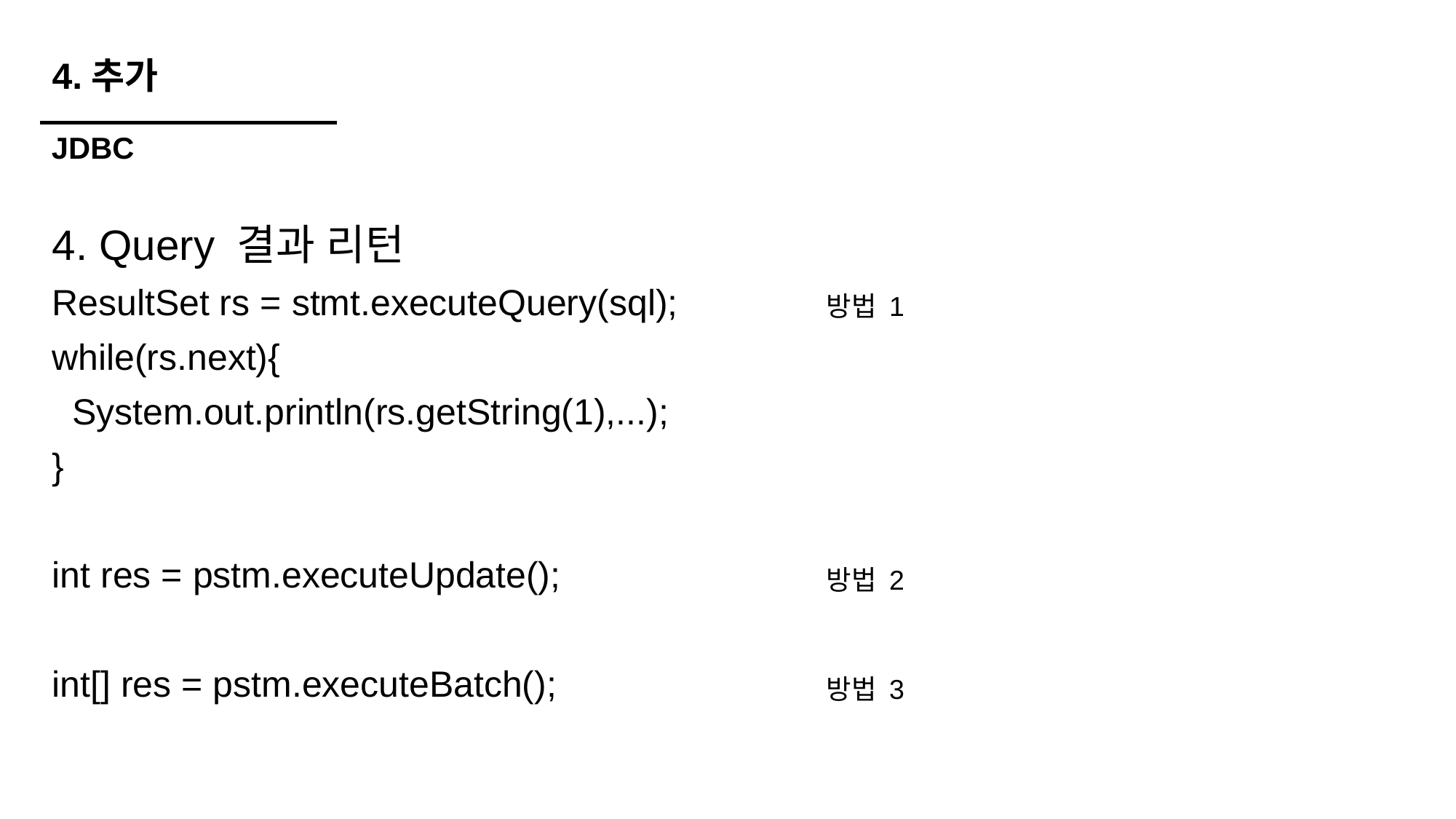

# 4.추가
JDBC
4. Query 결과 리턴
ResultSet rs = stmt.executeQuery(sql);
while(rs.next){
  System.out.println(rs.getString(1),...);
}

int res = pstm.executeUpdate();

int[] res = pstm.executeBatch();
방법 1
방법 2
방법 3